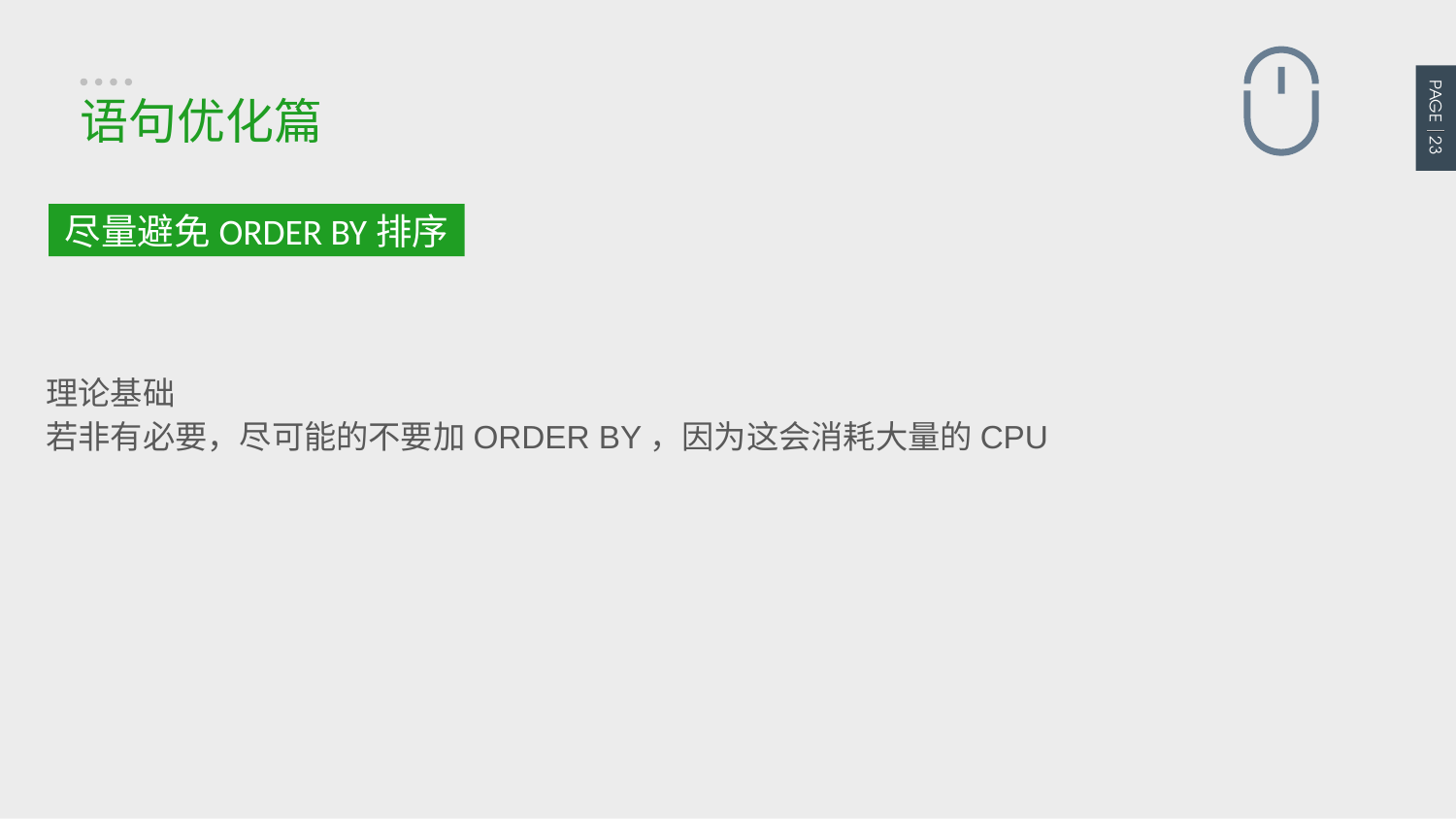

PAGE   23
语句优化篇

尽量避免ORDER BY排序

理论基础
若非有必要，尽可能的不要加ORDER BY，因为这会消耗大量的CPU